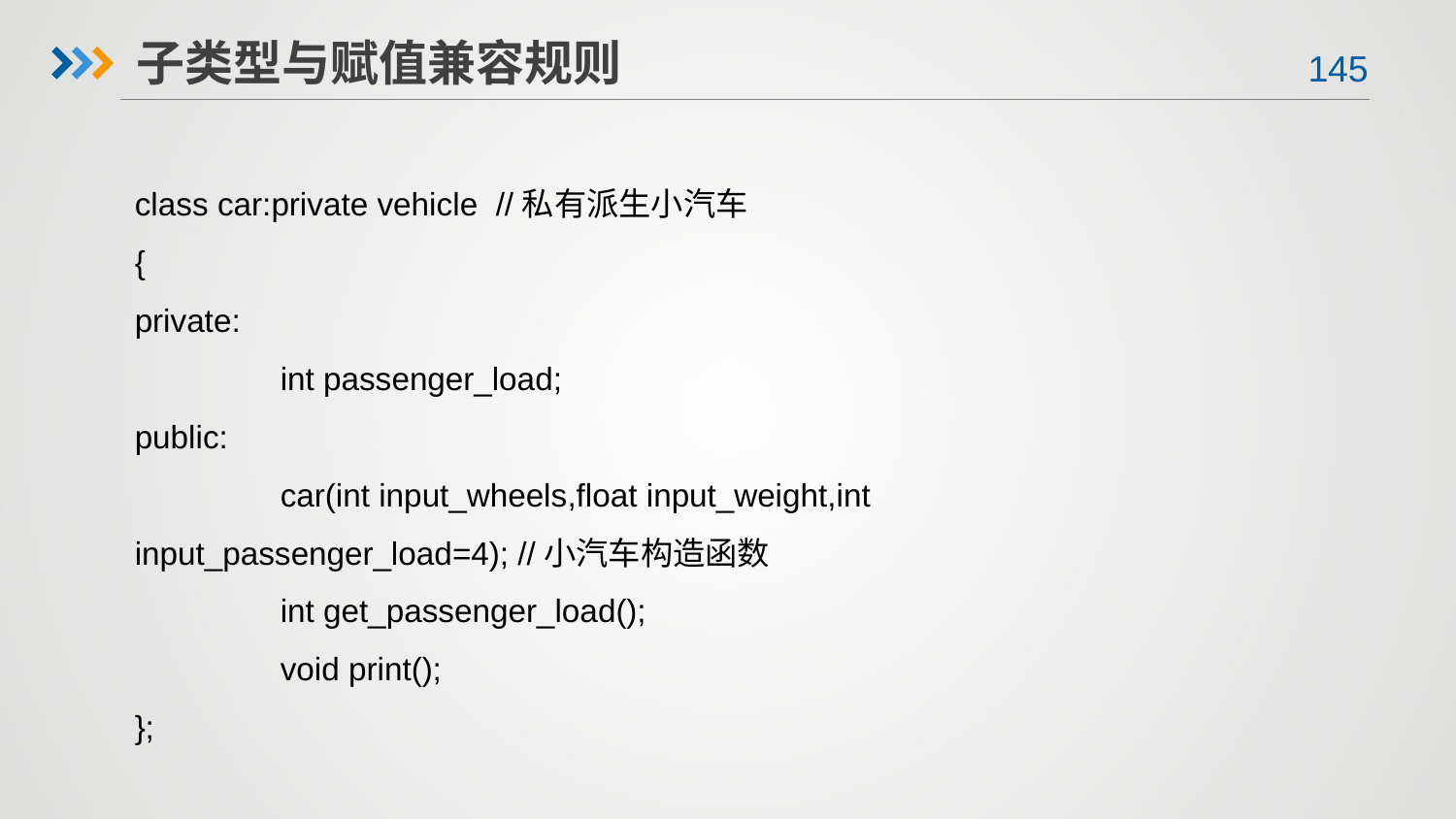

子类型与赋值兼容规则
class car:private vehicle  //私有派生小汽车
{
private:
 	int passenger_load;
public:
 	car(int input_wheels,float input_weight,int input_passenger_load=4); //小汽车构造函数
 	int get_passenger_load();
 	void print();
};